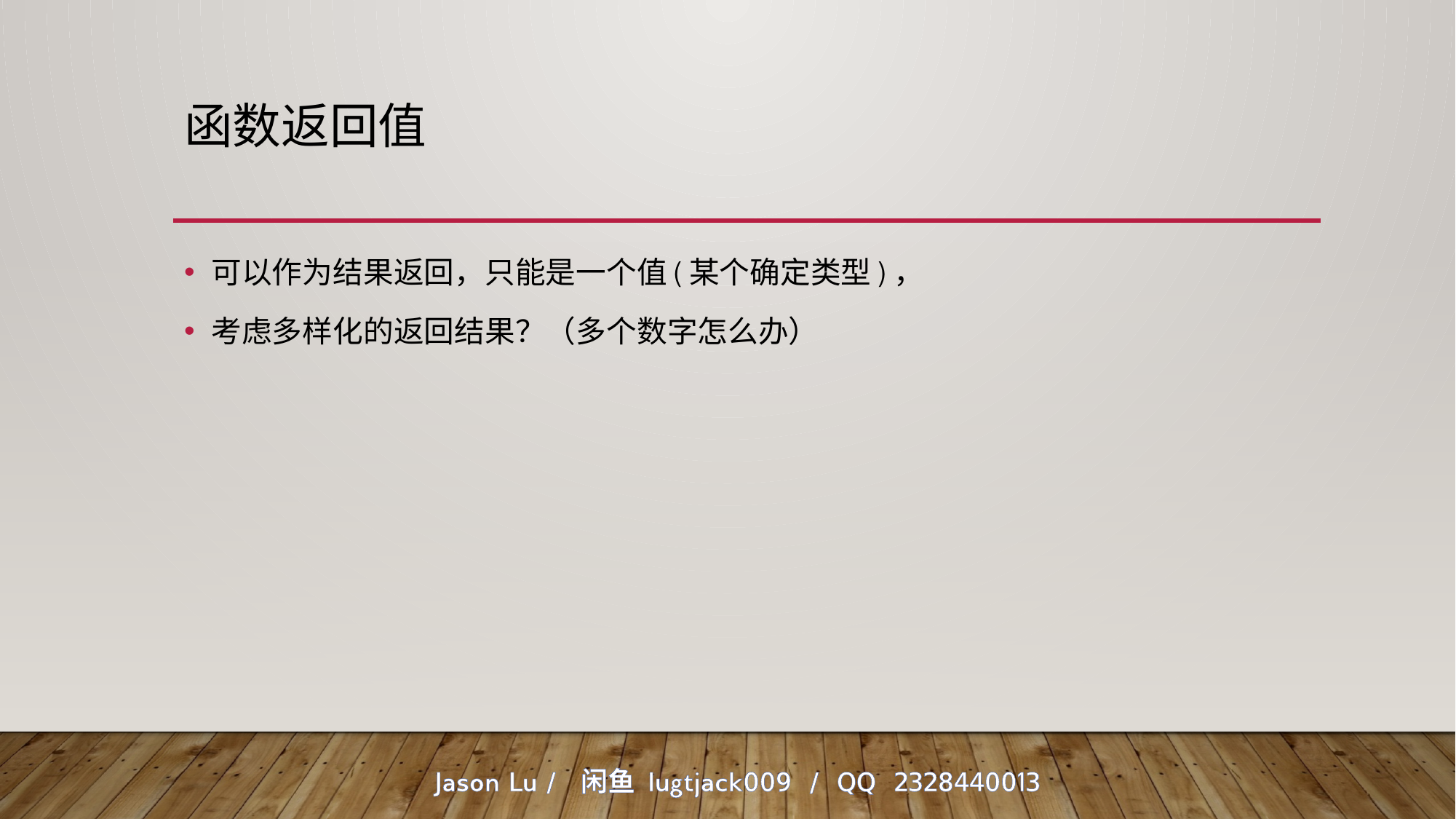

# 函数返回值
可以作为结果返回，只能是一个值(某个确定类型)，
考虑多样化的返回结果？（多个数字怎么办）